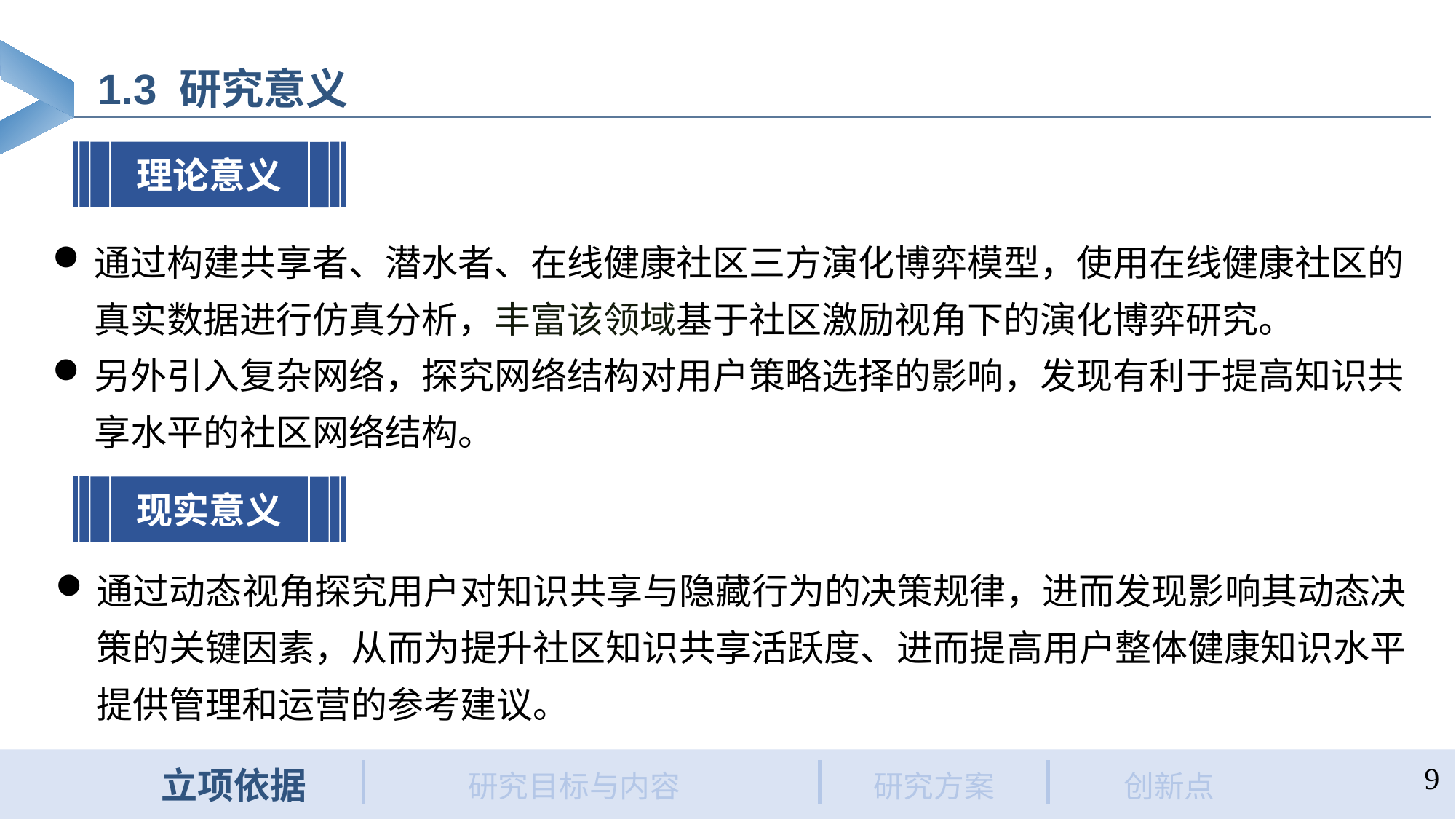

1.3 研究意义

理论意义

通过构建共享者、潜水者、在线健康社区三方演化博弈模型，使用在线健康社区的真实数据进行仿真分析，丰富该领域基于社区激励视角下的演化博弈研究。
另外引入复杂网络，探究网络结构对用户策略选择的影响，发现有利于提高知识共享水平的社区网络结构。

现实意义

通过动态视角探究用户对知识共享与隐藏行为的决策规律，进而发现影响其动态决策的关键因素，从而为提升社区知识共享活跃度、进而提高用户整体健康知识水平提供管理和运营的参考建议。

立项依据
创新点
研究方案
9
研究目标与内容